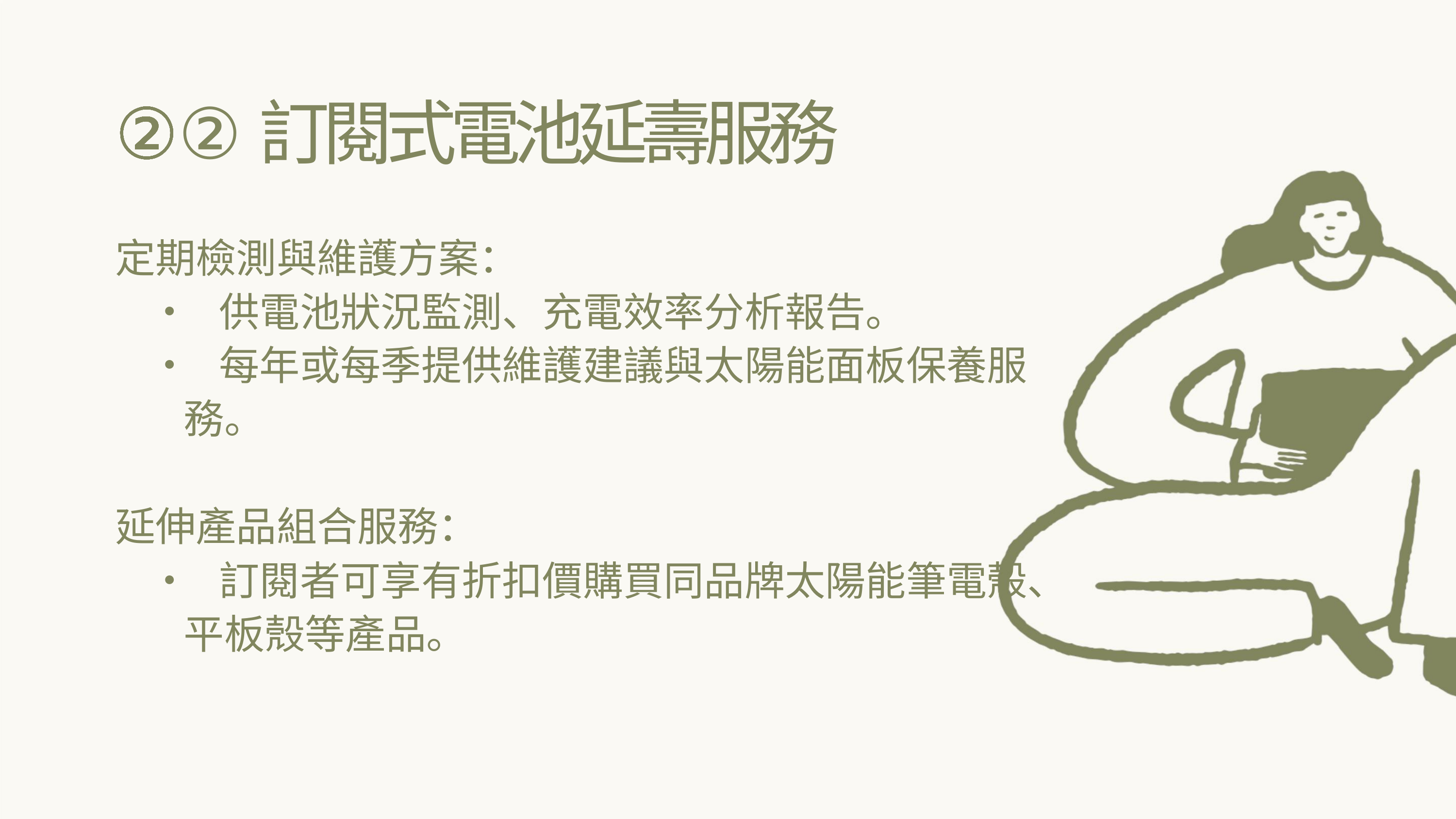

②ꢁ訂閱式電池延壽服務
定期檢測與維護方案：
• 供電池狀況監測、充電效率分析報告。
• 每年或每季提供維護建議與太陽能面板保養服
務。
延伸產品組合服務：
• 訂閱者可享有折扣價購買同品牌太陽能筆電殼、
平板殼等產品。